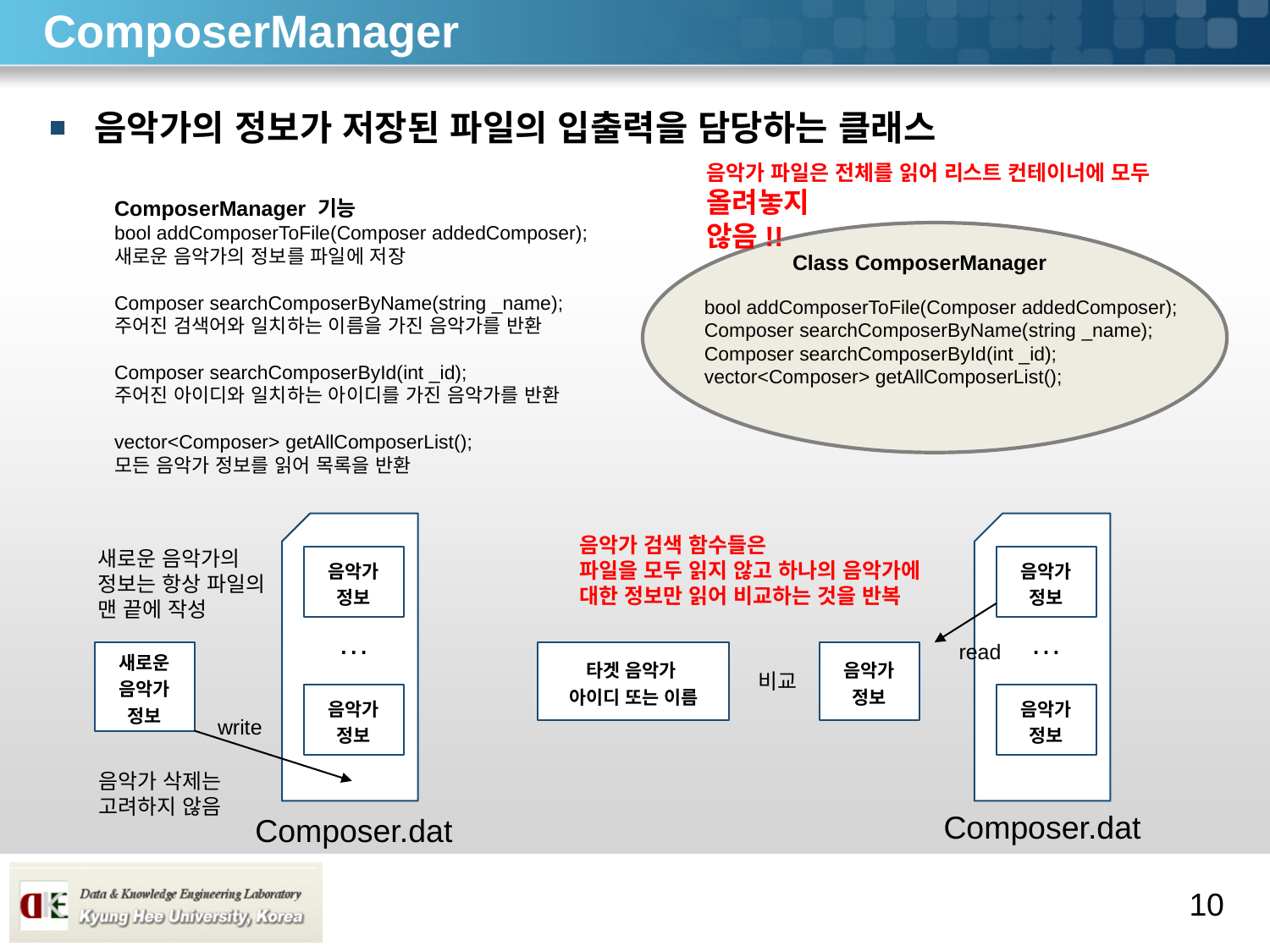

# ComposerManager
음악가의 정보가 저장된 파일의 입출력을 담당하는 클래스
음악가 파일은 전체를 읽어 리스트 컨테이너에 모두
올려놓지
않음!!
ComposerManager 기능
bool addComposerToFile(Composer addedComposer);
새로운 음악가의 정보를 파일에 저장

Composer searchComposerByName(string _name);
주어진 검색어와 일치하는 이름을 가진 음악가를 반환

Composer searchComposerById(int _id);
주어진 아이디와 일치하는 아이디를 가진 음악가를 반환

vector<Composer> getAllComposerList();
모든 음악가 정보를 읽어 목록을 반환

Class ComposerManager
bool addComposerToFile(Composer addedComposer);
Composer searchComposerByName(string _name);
Composer searchComposerById(int _id);
vector<Composer> getAllComposerList();

음악가 검색 함수들은
파일을 모두 읽지 않고 하나의 음악가에
대한 정보만 읽어 비교하는 것을 반복
새로운 음악가의
정보는 항상 파일의
맨 끝에 작성
음악가 정보
음악가 정보
…
…
read
음악가 정보
새로운 음악가 정보
타겟 음악가
아이디 또는 이름
비교
음악가 정보
음악가 정보
write
음악가 삭제는
고려하지 않음
Composer.dat
Composer.dat